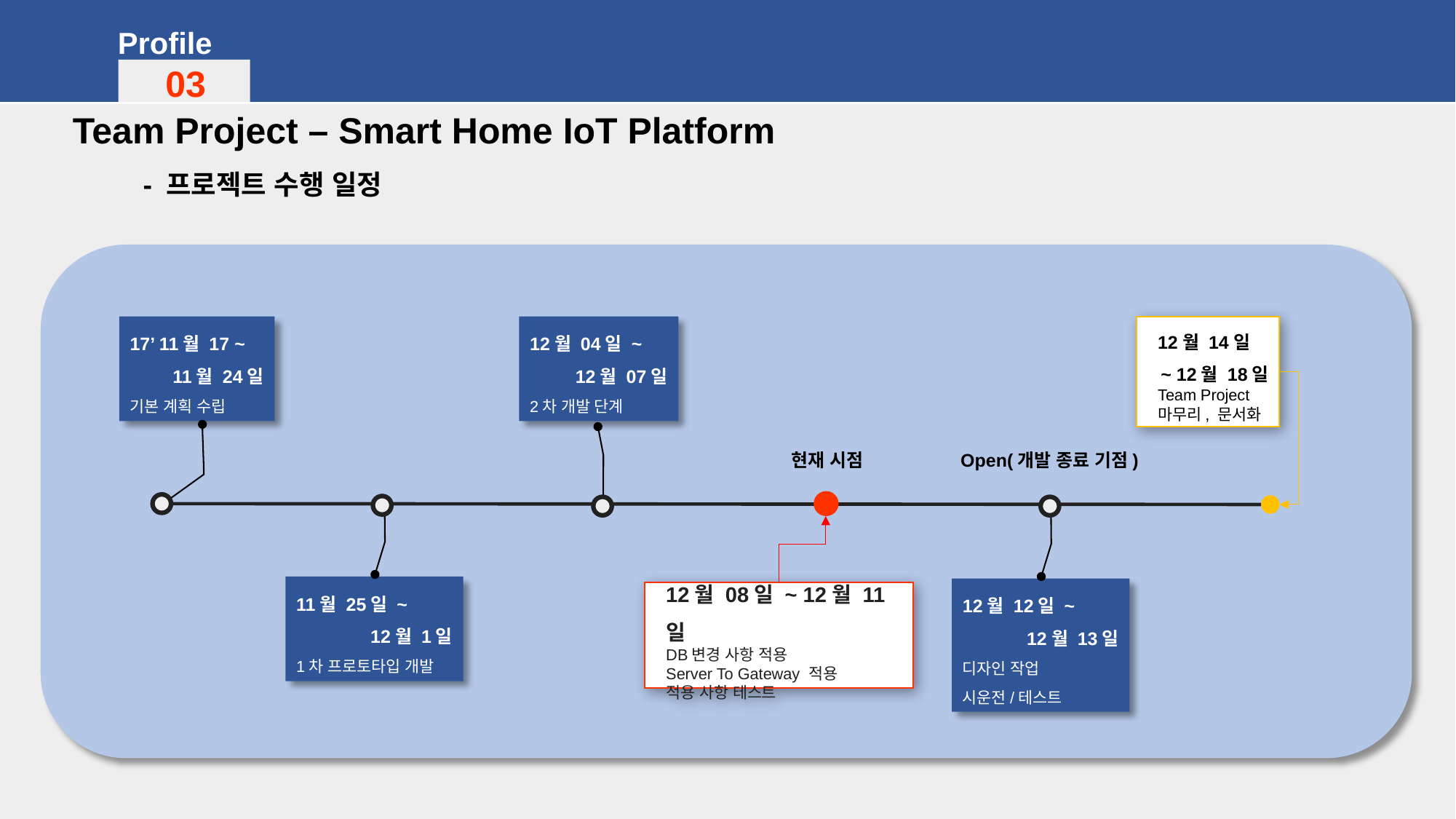

Profile
03

Team Project – Smart Home IoT Platform

- 프로젝트 수행 일정

17’ 11월 17 ~
 11월 24일
기본 계획 수립
12월 04일 ~
12월 07일
2차 개발 단계
12월 14일
~ 12월 18일
Team Project
마무리, 문서화

현재 시점
Open(개발 종료 기점)

11월 25일 ~
12월 1일
1차 프로토타입 개발
12월 12일 ~
12월 13일
디자인 작업
시운전/테스트
12월 08일 ~ 12월 11일
DB변경 사항 적용
Server To Gateway 적용
적용 사항 테스트